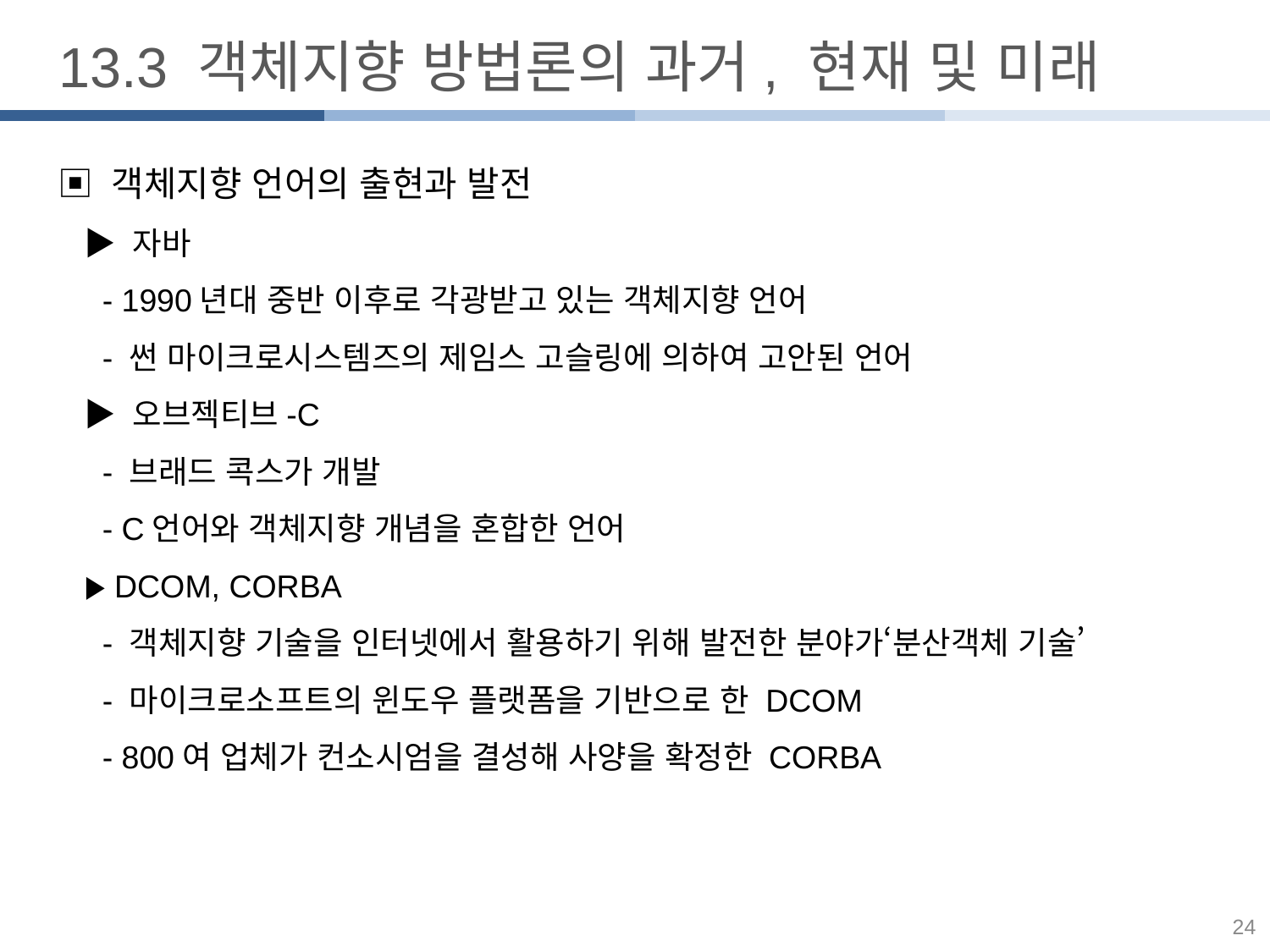

13.3 객체지향 방법론의 과거, 현재 및 미래
▣ 객체지향 언어의 출현과 발전
   ▶ 자바
     - 1990년대 중반 이후로 각광받고 있는 객체지향 언어
     - 썬 마이크로시스템즈의 제임스 고슬링에 의하여 고안된 언어
   ▶ 오브젝티브-C
     - 브래드 콕스가 개발
     - C언어와 객체지향 개념을 혼합한 언어
   ▶ DCOM, CORBA
     - 객체지향 기술을 인터넷에서 활용하기 위해 발전한 분야가‘분산객체 기술’
     - 마이크로소프트의 윈도우 플랫폼을 기반으로 한 DCOM
     - 800여 업체가 컨소시엄을 결성해 사양을 확정한 CORBA

24